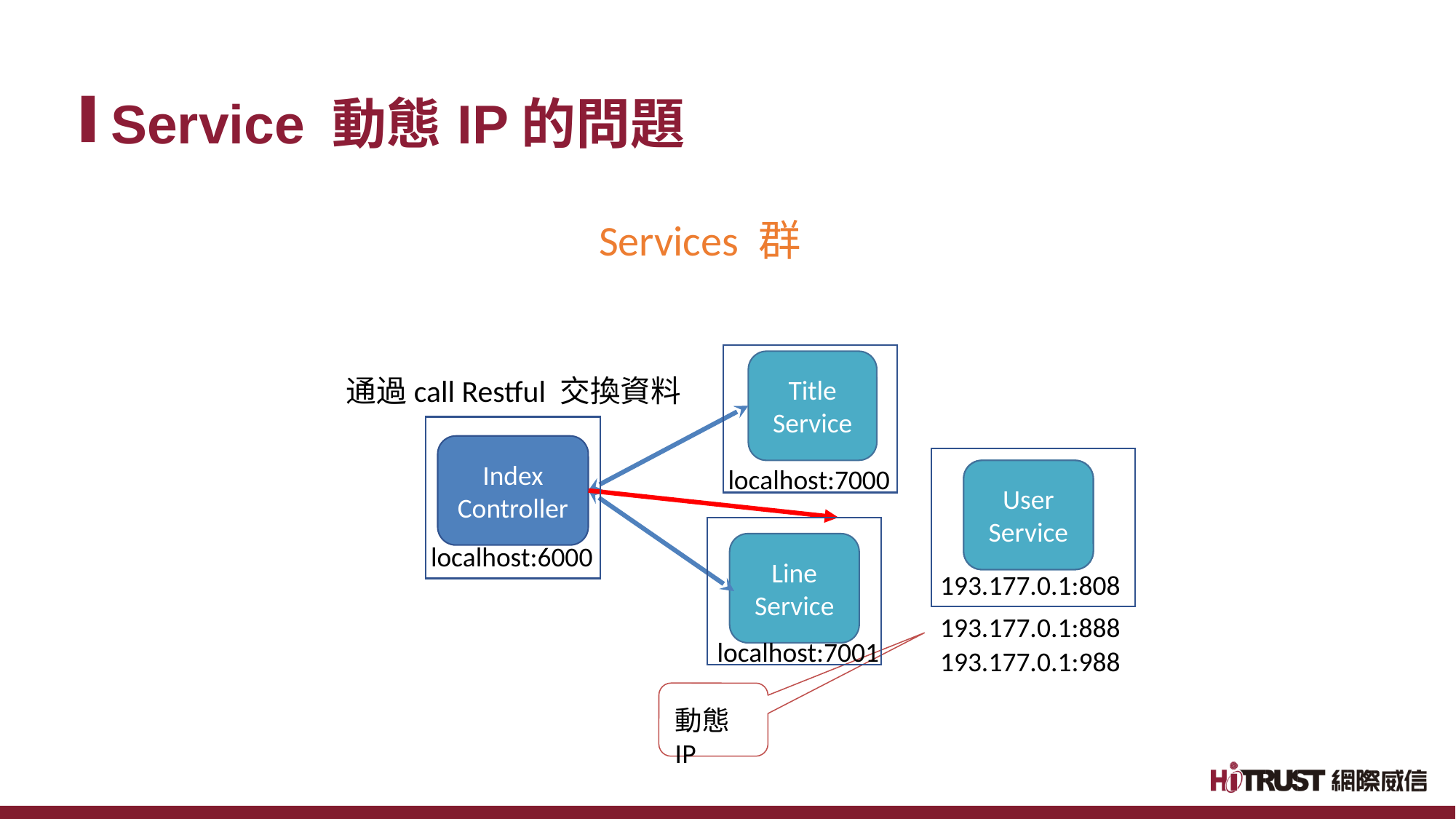

Service 動態IP的問題

Services 群

Title Service
通過call Restful 交換資料

Index Controller

localhost:7000
User
Service
User
Service

Line Service
localhost:6000
193.177.0.1:808
193.177.0.1:888
localhost:7001
193.177.0.1:988

動態IP